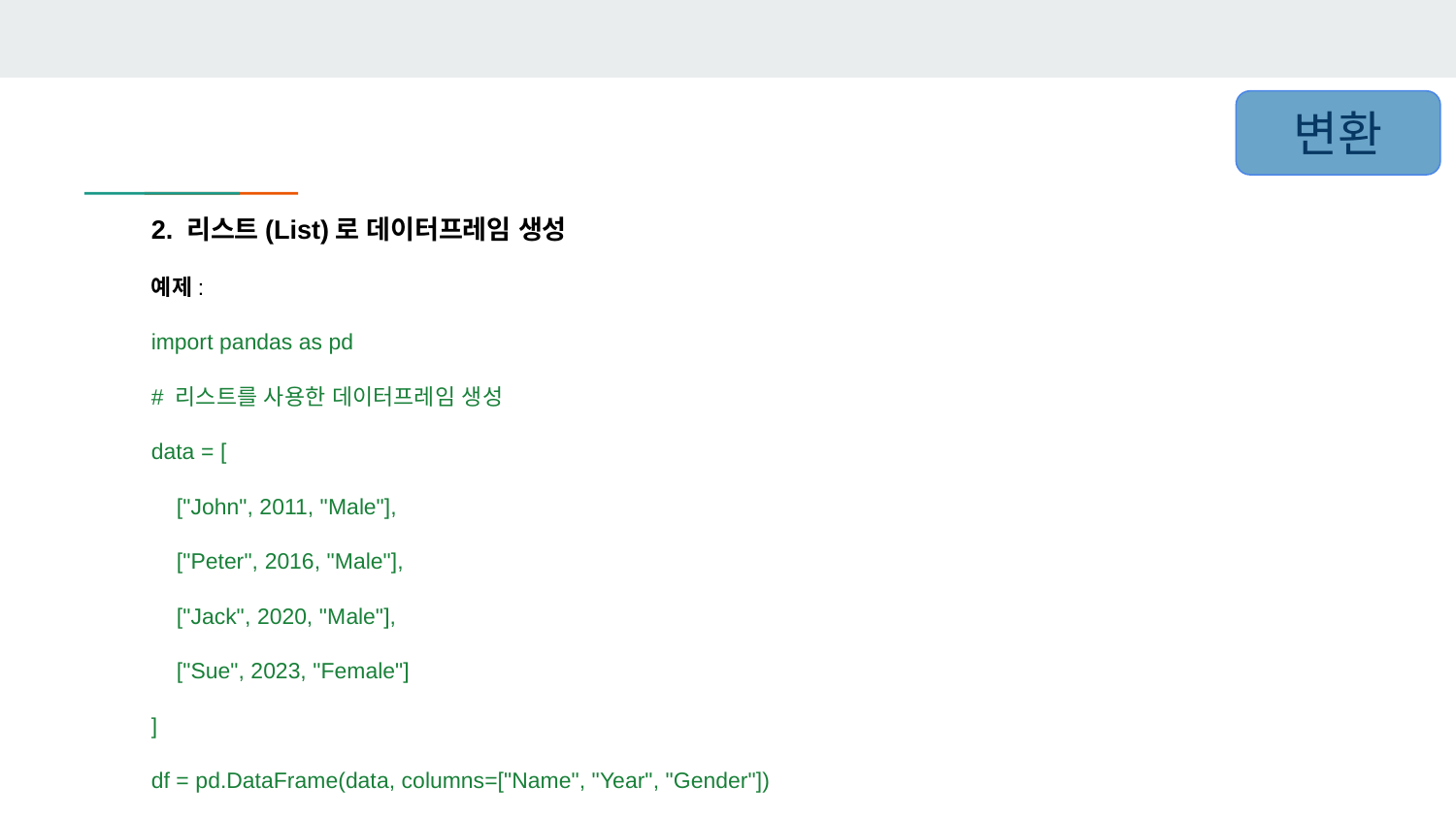

변환
2. 리스트(List)로 데이터프레임 생성
예제:
import pandas as pd
# 리스트를 사용한 데이터프레임 생성
data = [
    ["John", 2011, "Male"],
    ["Peter", 2016, "Male"],
    ["Jack", 2020, "Male"],
    ["Sue", 2023, "Female"]
]
df = pd.DataFrame(data, columns=["Name", "Year", "Gender"])